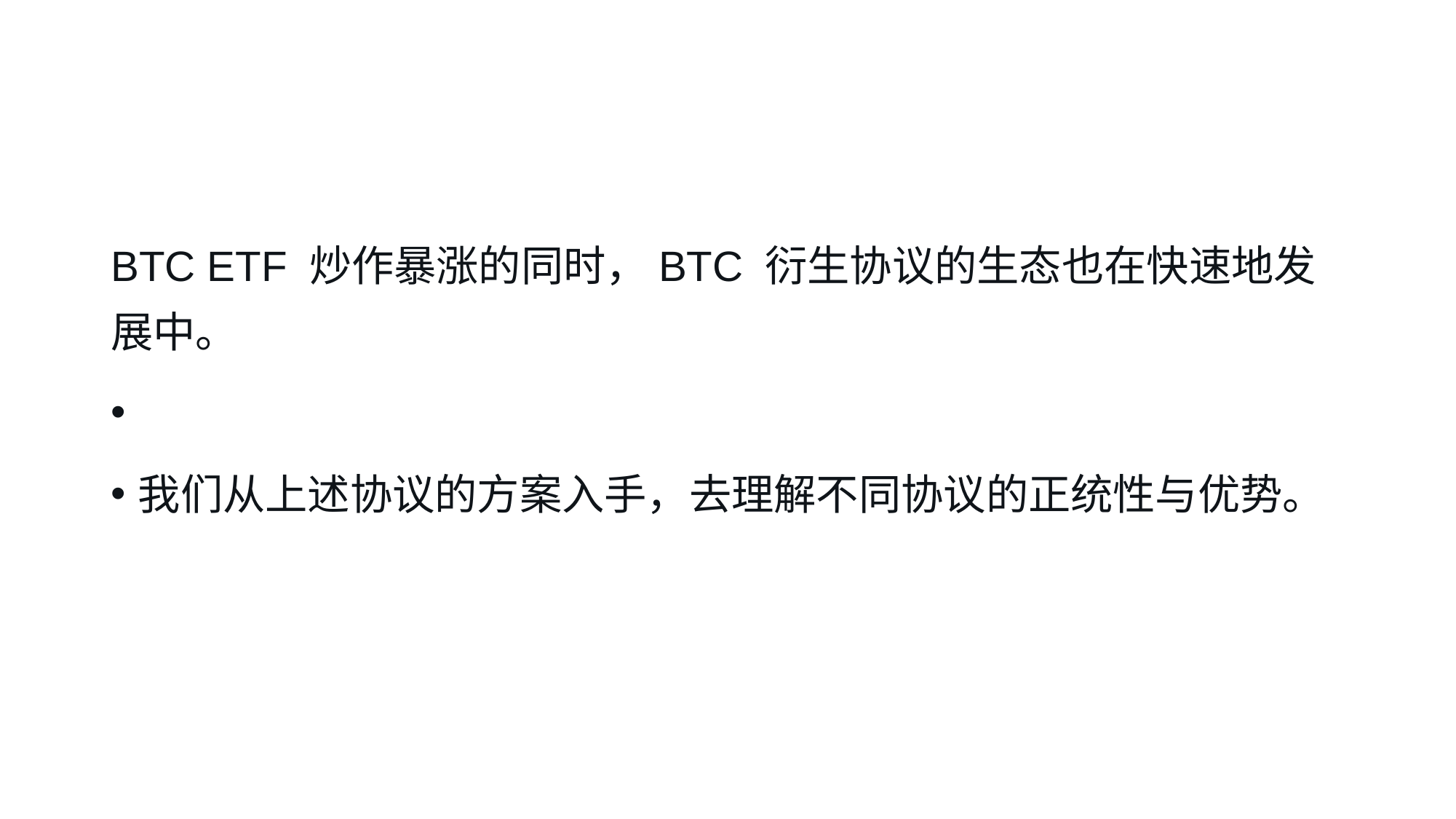

BTC ETF 炒作暴涨的同时，BTC 衍生协议的生态也在快速地发展中。

我们从上述协议的方案入手，去理解不同协议的正统性与优势。